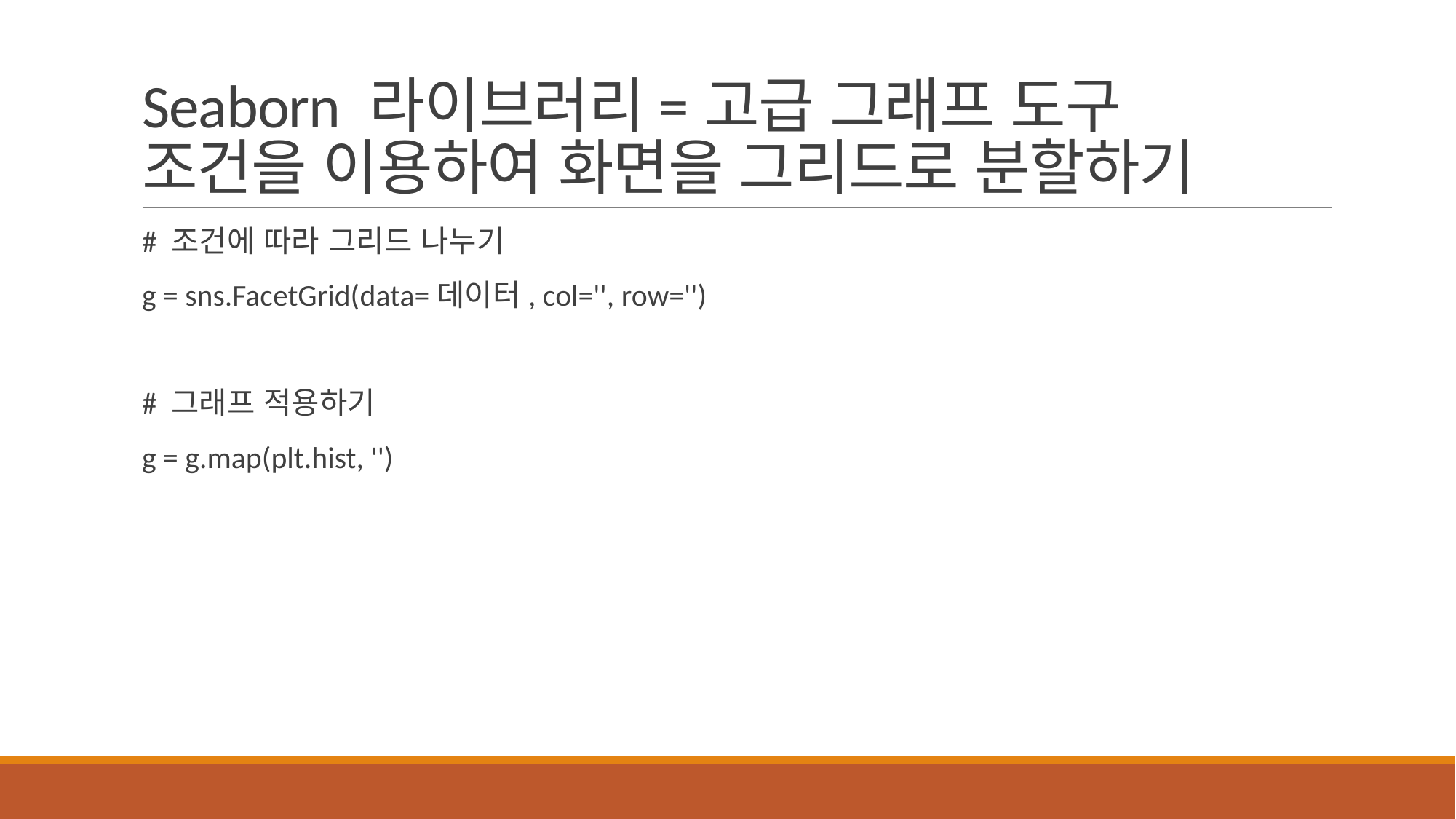

# Seaborn 라이브러리=고급 그래프 도구 조건을 이용하여 화면을 그리드로 분할하기
# 조건에 따라 그리드 나누기
g = sns.FacetGrid(data=데이터, col='', row='')

# 그래프 적용하기
g = g.map(plt.hist, '')